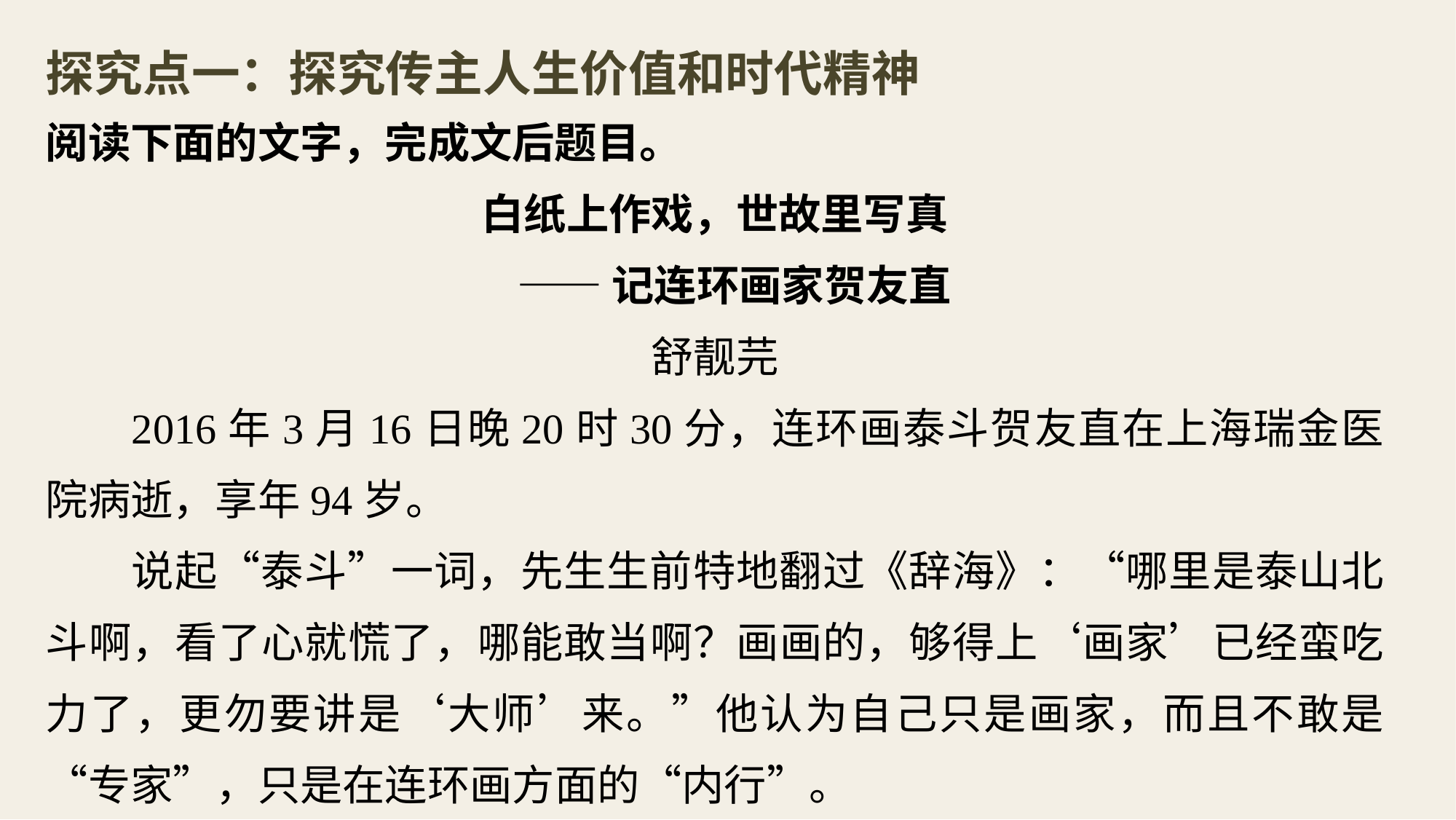

探究点一：探究传主人生价值和时代精神
阅读下面的文字，完成文后题目。
白纸上作戏，世故里写真
    ——记连环画家贺友直
舒靓芫
2016年3月16日晚20时30分，连环画泰斗贺友直在上海瑞金医院病逝，享年94岁。
说起“泰斗”一词，先生生前特地翻过《辞海》：“哪里是泰山北斗啊，看了心就慌了，哪能敢当啊？画画的，够得上‘画家’已经蛮吃力了，更勿要讲是‘大师’来。”他认为自己只是画家，而且不敢是“专家”，只是在连环画方面的“内行”。